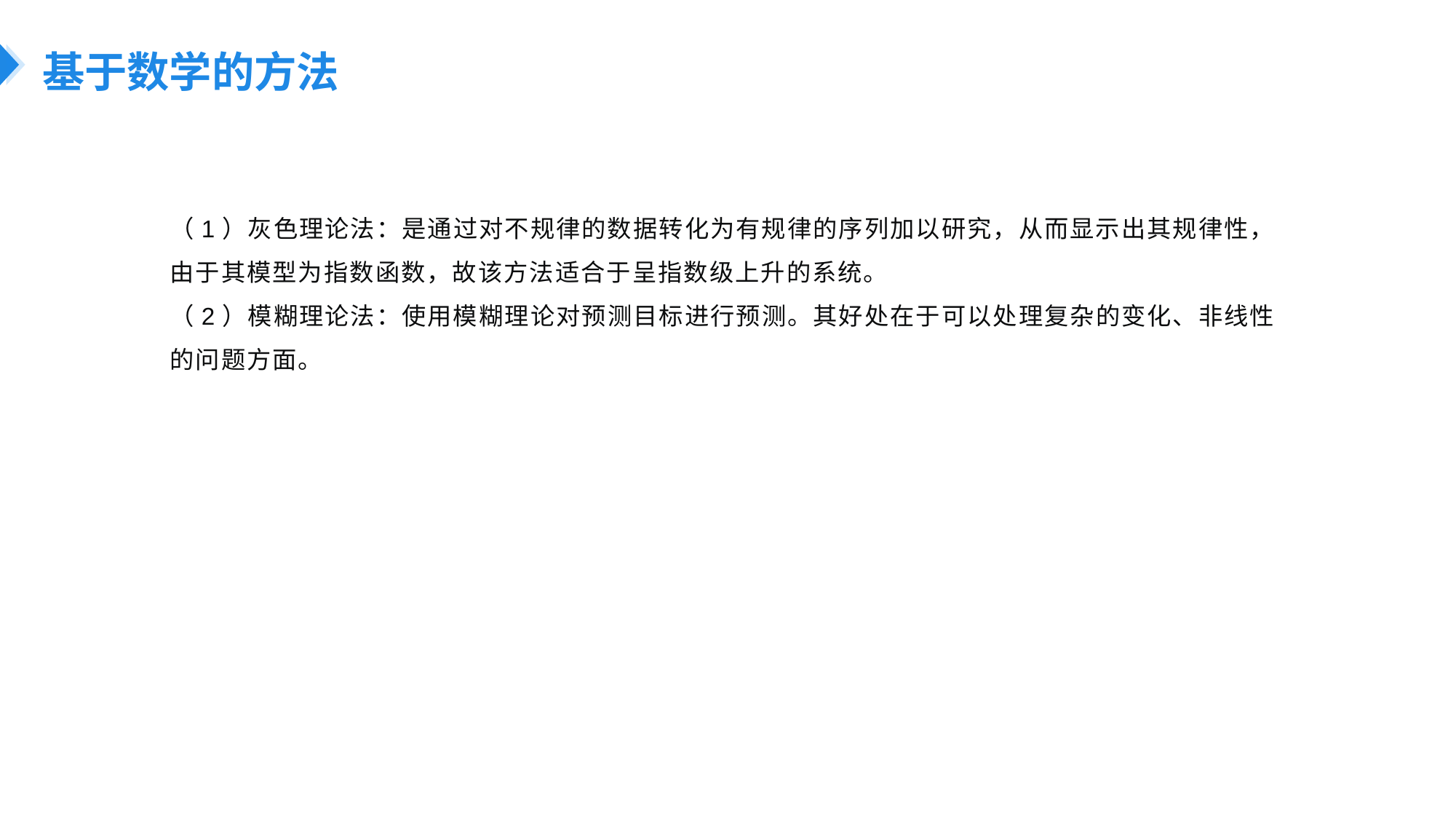

# 基于数学的方法
（1）灰色理论法：是通过对不规律的数据转化为有规律的序列加以研究，从而显示出其规律性，由于其模型为指数函数，故该方法适合于呈指数级上升的系统。
（2）模糊理论法：使用模糊理论对预测目标进行预测。其好处在于可以处理复杂的变化、非线性的问题方面。